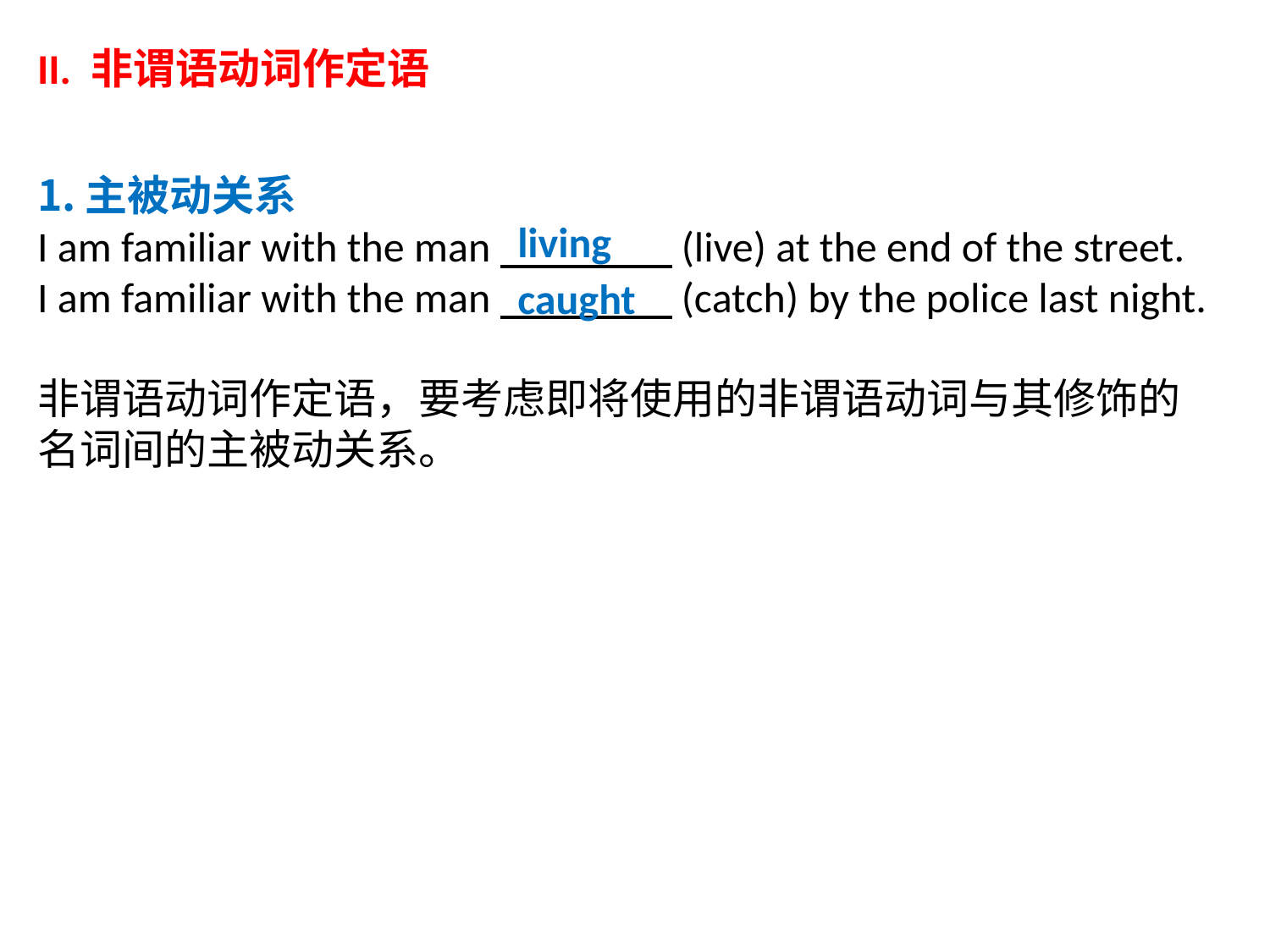

II. 非谓语动词作定语

主被动关系
I am familiar with the man                    (live) at the end of the street.
I am familiar with the man                    (catch) by the police last night.

非谓语动词作定语，要考虑即将使用的非谓语动词与其修饰的名词间的主被动关系。
living
caught